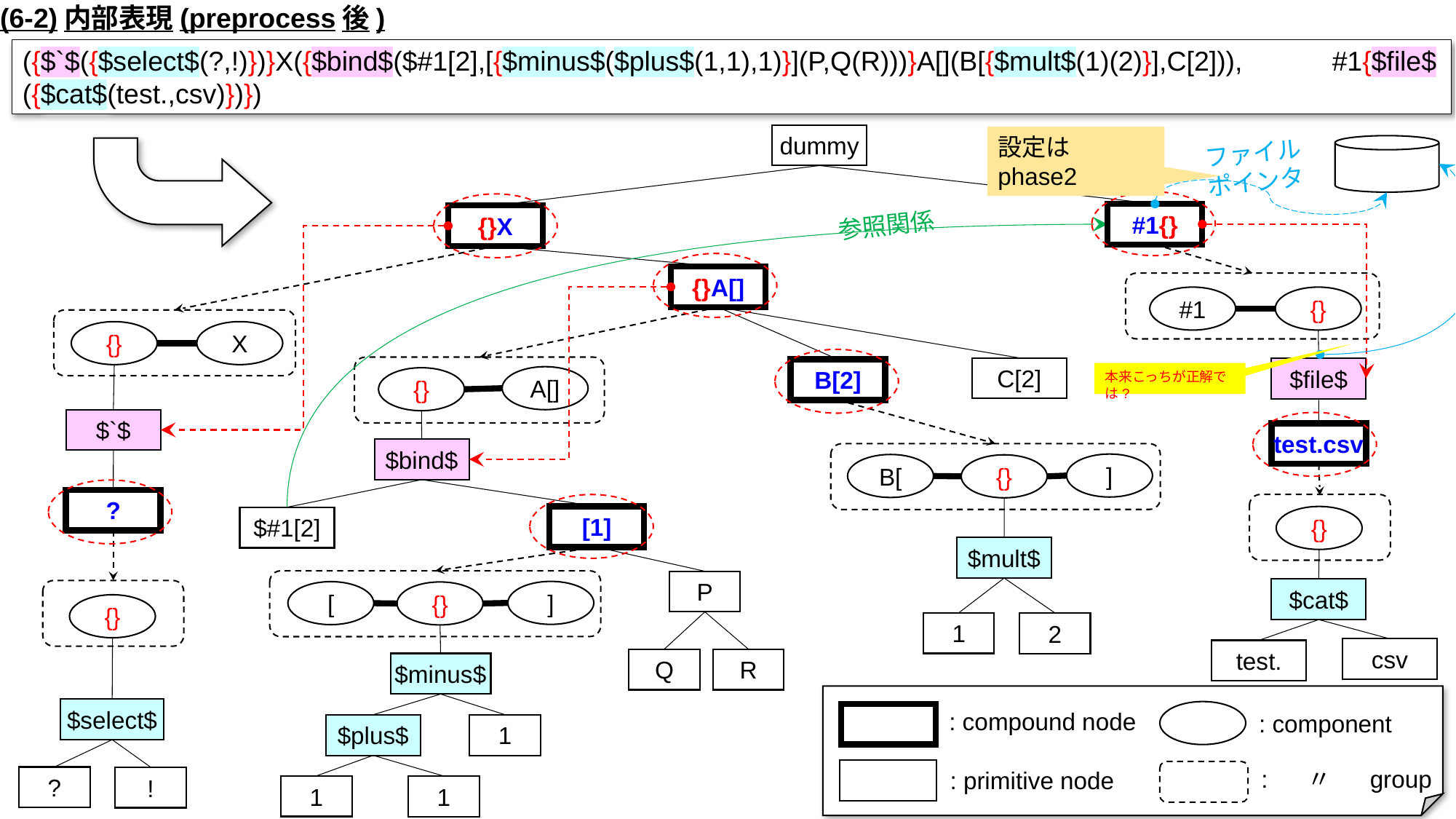

(6-2)内部表現(preprocess後)
({$`$({$select$(?,!)})}X({$bind$($#1[2],[{$minus$($plus$(1,1),1)}](P,Q(R)))}A[](B[{$mult$(1)(2)}],C[2])), 	#1{$file$({$cat$(test.,csv)})})
dummy
設定はphase2
ファイルポインタ

#1{}
参照関係
{}X

{}A[]

{}
#1

X
{}

C[2]
$file$
B[2]
本来こっちが正解では?
A[]
{}
$`$

test.csv
$bind$

]
B[
{}

?

[1]
{}
$#1[2]
$mult$

P
$cat$

]
[
{}
{}
1
2
csv
test.
Q
R
$minus$

$select$
: compound node

: component

$plus$
1
:     〃      group

: primitive node

?
!
1
1